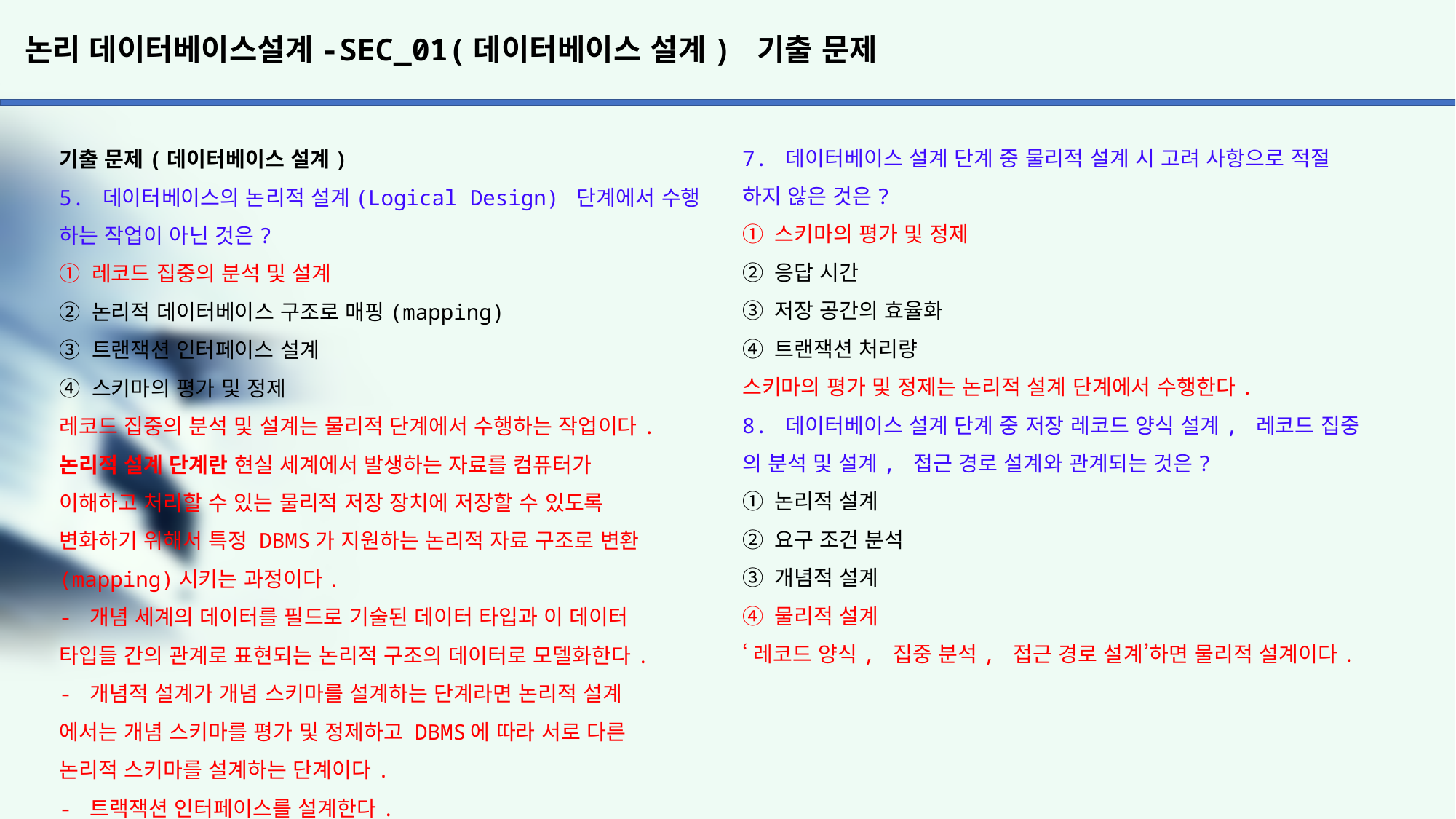

# 논리 데이터베이스설계-SEC_01(데이터베이스 설계) 기출 문제
7. 데이터베이스 설계 단계 중 물리적 설계 시 고려 사항으로 적절
하지 않은 것은?
① 스키마의 평가 및 정제
② 응답 시간
③ 저장 공간의 효율화
④ 트랜잭션 처리량
스키마의 평가 및 정제는 논리적 설계 단계에서 수행한다.
8. 데이터베이스 설계 단계 중 저장 레코드 양식 설계, 레코드 집중
의 분석 및 설계, 접근 경로 설계와 관계되는 것은?
① 논리적 설계
② 요구 조건 분석
③ 개념적 설계
④ 물리적 설계
‘레코드 양식, 집중 분석, 접근 경로 설계’하면 물리적 설계이다.
기출 문제(데이터베이스 설계)
5. 데이터베이스의 논리적 설계(Logical Design) 단계에서 수행 하는 작업이 아닌 것은?
① 레코드 집중의 분석 및 설계
② 논리적 데이터베이스 구조로 매핑(mapping)
③ 트랜잭션 인터페이스 설계
④ 스키마의 평가 및 정제
레코드 집중의 분석 및 설계는 물리적 단계에서 수행하는 작업이다.
논리적 설계 단계란 현실 세계에서 발생하는 자료를 컴퓨터가
이해하고 처리할 수 있는 물리적 저장 장치에 저장할 수 있도록
변화하기 위해서 특정 DBMS가 지원하는 논리적 자료 구조로 변환
(mapping)시키는 과정이다.
- 개념 세계의 데이터를 필드로 기술된 데이터 타입과 이 데이터
타입들 간의 관계로 표현되는 논리적 구조의 데이터로 모델화한다.
- 개념적 설계가 개념 스키마를 설계하는 단계라면 논리적 설계
에서는 개념 스키마를 평가 및 정제하고 DBMS에 따라 서로 다른
논리적 스키마를 설계하는 단계이다.
- 트랙잭션 인터페이스를 설계한다.
- 관계형 데이터베이스라면 테이블을 설계하는 단계이다.
6. 데이터베이스 설계 시 물리적 설계 단계에서 수행하는 사항이 아닌 것은?
① 저장 레코드 양식 설계
② 레코드 집중의 분석 및 설계
③ 접근 경로 설계
④ 목표 DBMS에 맞는 스키마 설계
목표 DBMS에 맞는 스키마 설계는 논리적 설계 단계에서 수행한다.